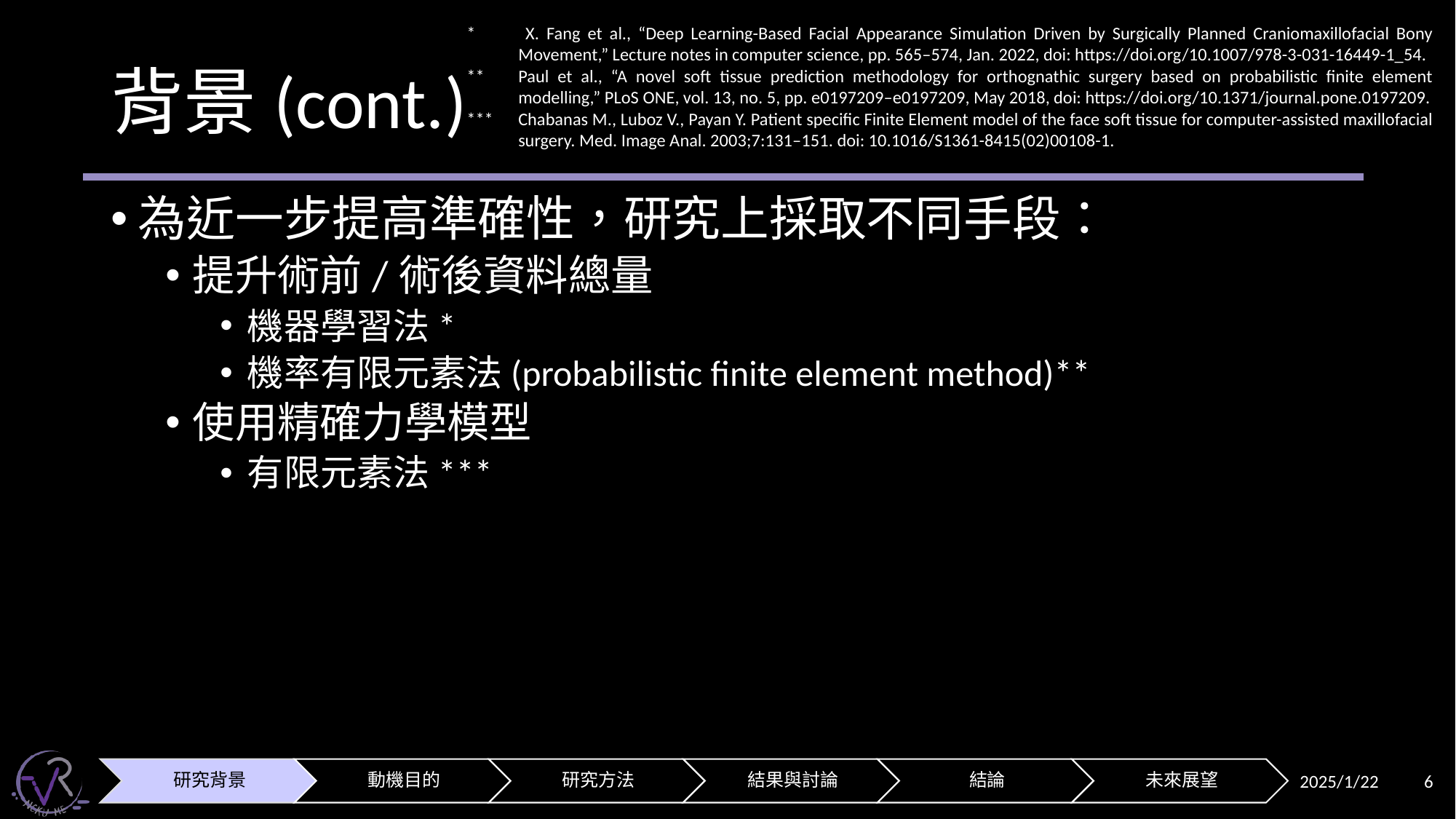

*	 X. Fang et al., “Deep Learning-Based Facial Appearance Simulation Driven by Surgically Planned Craniomaxillofacial Bony Movement,” Lecture notes in computer science, pp. 565–574, Jan. 2022, doi: https://doi.org/10.1007/978-3-031-16449-1_54.
**	Paul et al., “A novel soft tissue prediction methodology for orthognathic surgery based on probabilistic finite element modelling,” PLoS ONE, vol. 13, no. 5, pp. e0197209–e0197209, May 2018, doi: https://doi.org/10.1371/journal.pone.0197209.
***	Chabanas M., Luboz V., Payan Y. Patient specific Finite Element model of the face soft tissue for computer-assisted maxillofacial surgery. Med. Image Anal. 2003;7:131–151. doi: 10.1016/S1361-8415(02)00108-1.
# 背景(cont.)
為近一步提高準確性，研究上採取不同手段：
提升術前/術後資料總量
機器學習法*
機率有限元素法(probabilistic finite element method)**
使用精確力學模型
有限元素法***

2025/1/22
6